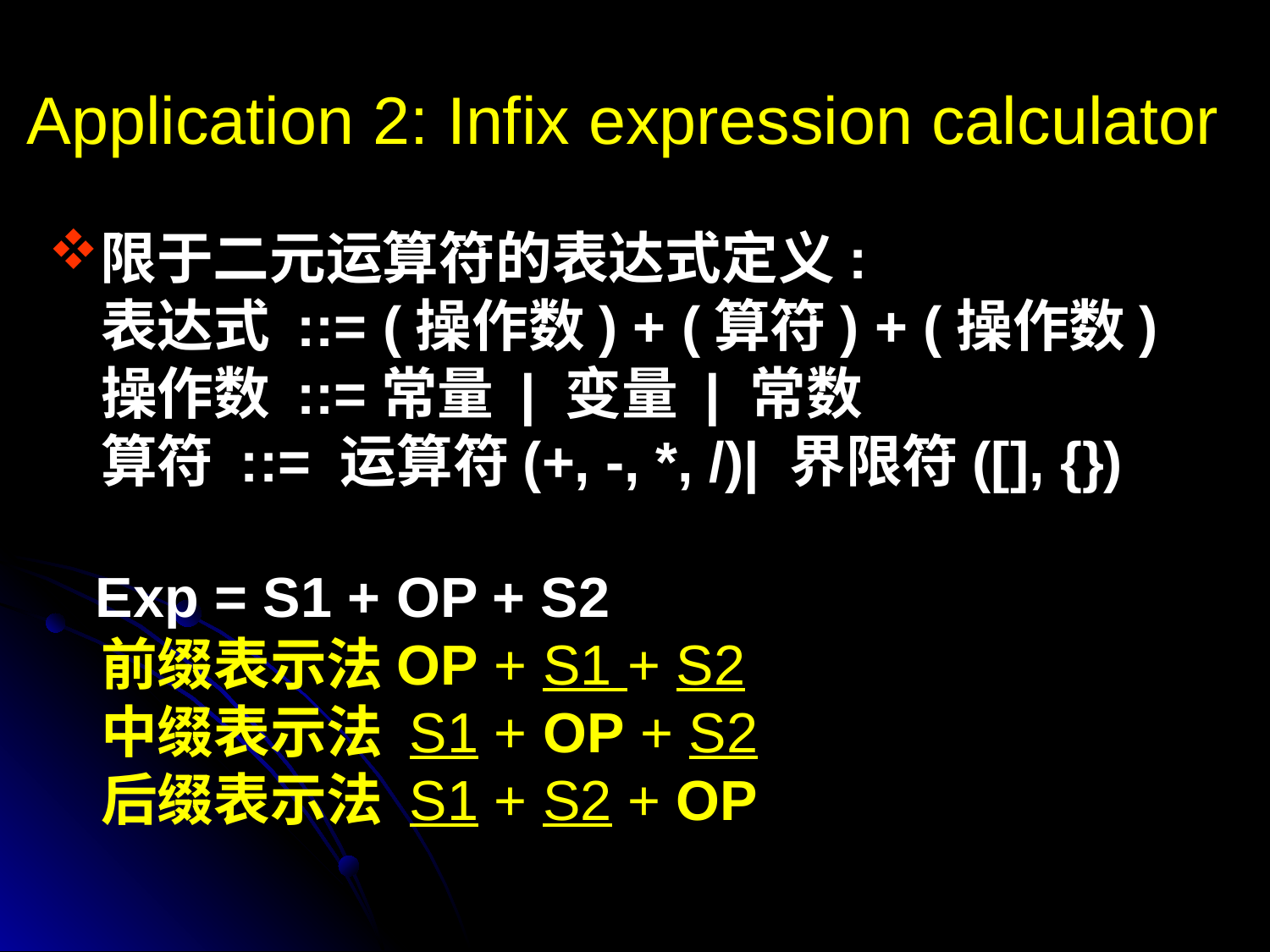

Application 2: Infix expression calculator
限于二元运算符的表达式定义:
   表达式 ::= (操作数) + (算符) + (操作数)
   操作数 ::=常量 | 变量 | 常数
   算符 ::= 运算符(+, -, *, /)| 界限符([], {})

   Exp = S1 + OP + S2
   前缀表示法OP + S1 + S2
   中缀表示法 S1 + OP + S2
   后缀表示法 S1 + S2 + OP